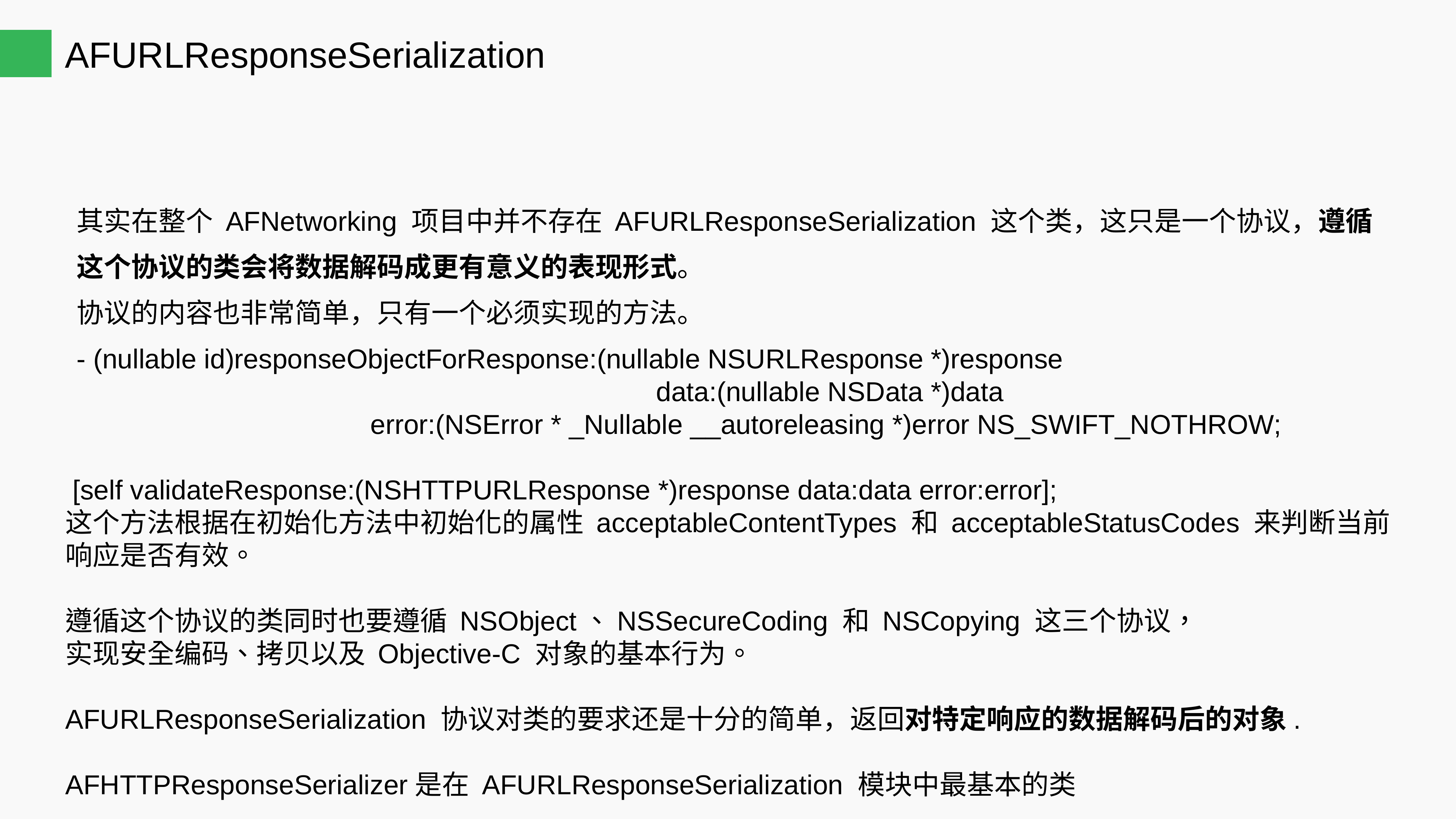

AFURLResponseSerialization

其实在整个 AFNetworking 项目中并不存在 AFURLResponseSerialization 这个类，这只是一个协议，遵循这个协议的类会将数据解码成更有意义的表现形式。
协议的内容也非常简单，只有一个必须实现的方法。
- (nullable id)responseObjectForResponse:(nullable NSURLResponse *)response
                           data:(nullable NSData *)data
                          error:(NSError * _Nullable __autoreleasing *)error NS_SWIFT_NOTHROW;

 [self validateResponse:(NSHTTPURLResponse *)response data:data error:error];
这个方法根据在初始化方法中初始化的属性 acceptableContentTypes 和 acceptableStatusCodes 来判断当前响应是否有效。

遵循这个协议的类同时也要遵循 NSObject、NSSecureCoding 和 NSCopying 这三个协议，
实现安全编码、拷贝以及 Objective-C 对象的基本行为。

AFURLResponseSerialization 协议对类的要求还是十分的简单，返回对特定响应的数据解码后的对象.

AFHTTPResponseSerializer是在 AFURLResponseSerialization 模块中最基本的类